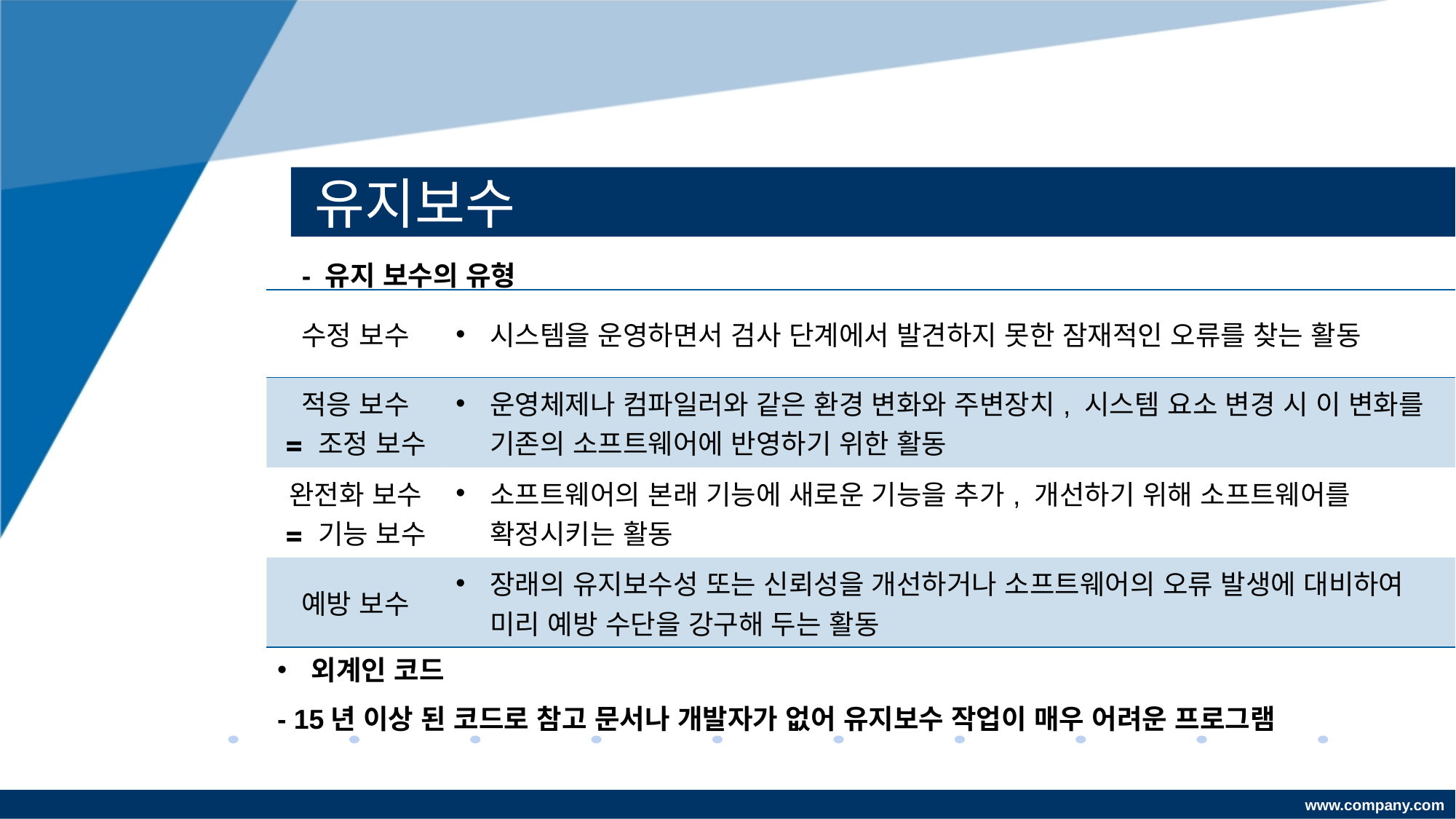

# 유지보수
- 유지 보수의 유형
| 수정 보수 | 시스템을 운영하면서 검사 단계에서 발견하지 못한 잠재적인 오류를 찾는 활동 |
| --- | --- |
| 적응 보수 = 조정 보수 | 운영체제나 컴파일러와 같은 환경 변화와 주변장치, 시스템 요소 변경 시 이 변화를 기존의 소프트웨어에 반영하기 위한 활동 |
| 완전화 보수 = 기능 보수 | 소프트웨어의 본래 기능에 새로운 기능을 추가, 개선하기 위해 소프트웨어를 확정시키는 활동 |
| 예방 보수 | 장래의 유지보수성 또는 신뢰성을 개선하거나 소프트웨어의 오류 발생에 대비하여 미리 예방 수단을 강구해 두는 활동 |
외계인 코드
- 15년 이상 된 코드로 참고 문서나 개발자가 없어 유지보수 작업이 매우 어려운 프로그램